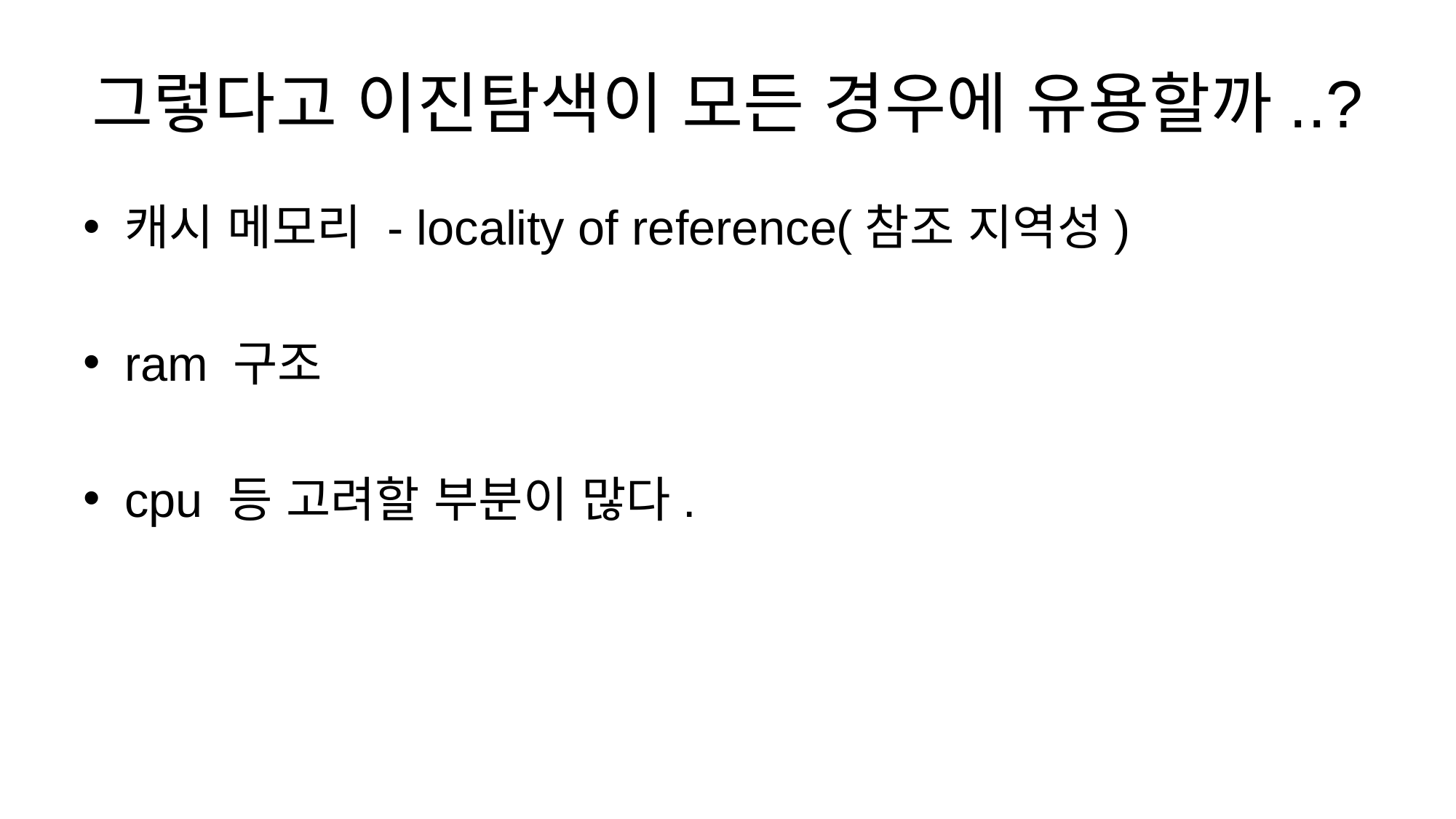

# 그렇다고 이진탐색이 모든 경우에 유용할까..?
캐시 메모리 - locality of reference(참조 지역성)

ram 구조

cpu 등 고려할 부분이 많다.